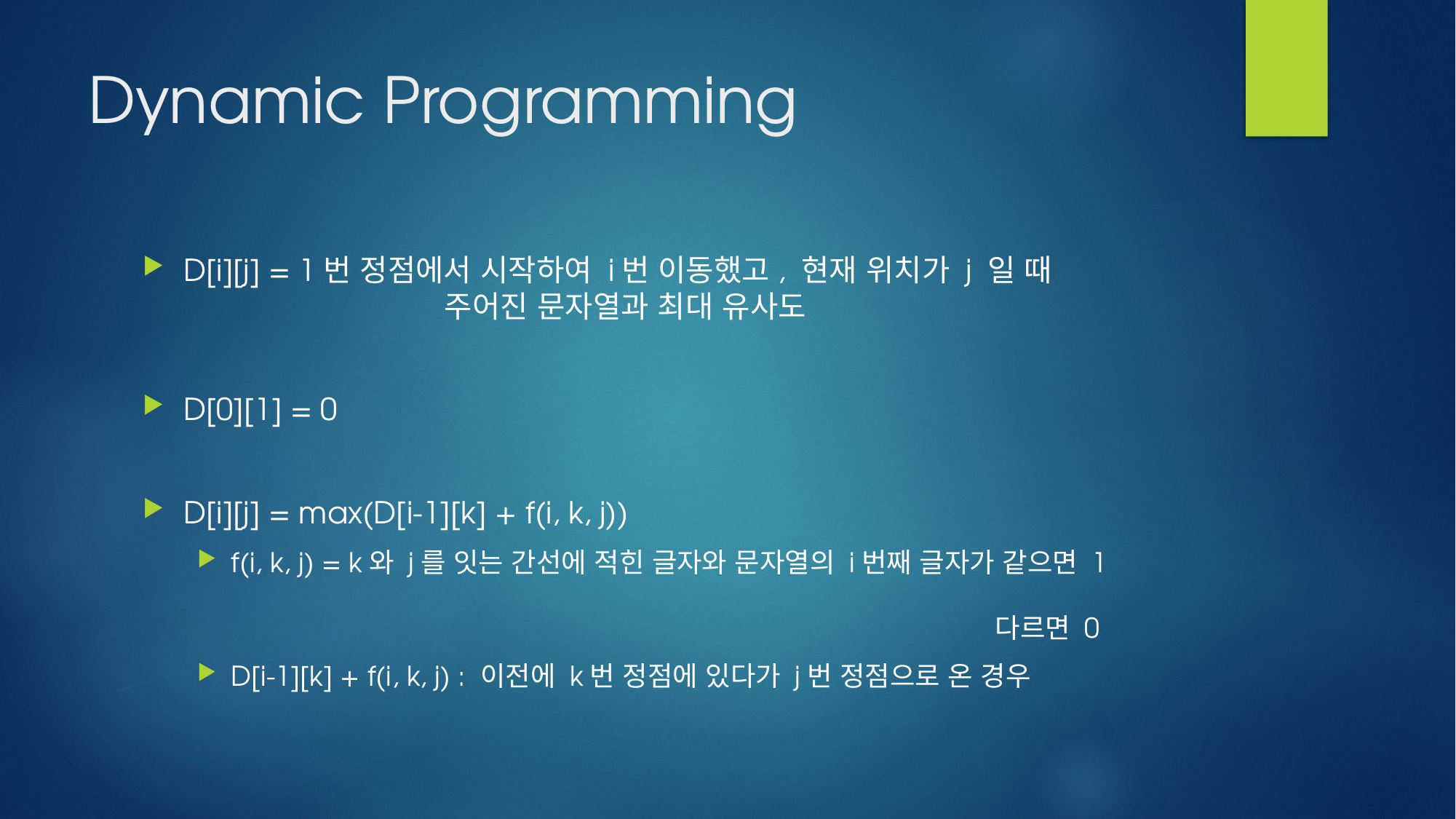

# Dynamic Programming
D[i][j] = 1번 정점에서 시작하여 i번 이동했고, 현재 위치가 j 일 때
		     주어진 문자열과 최대 유사도

D[0][1] = 0

D[i][j] = max(D[i-1][k] + f(i, k, j))
f(i, k, j) = k와 j를 잇는 간선에 적힌 글자와 문자열의 i번째 글자가 같으면 1
															다르면 0
D[i-1][k] + f(i, k, j) : 이전에 k번 정점에 있다가 j번 정점으로 온 경우